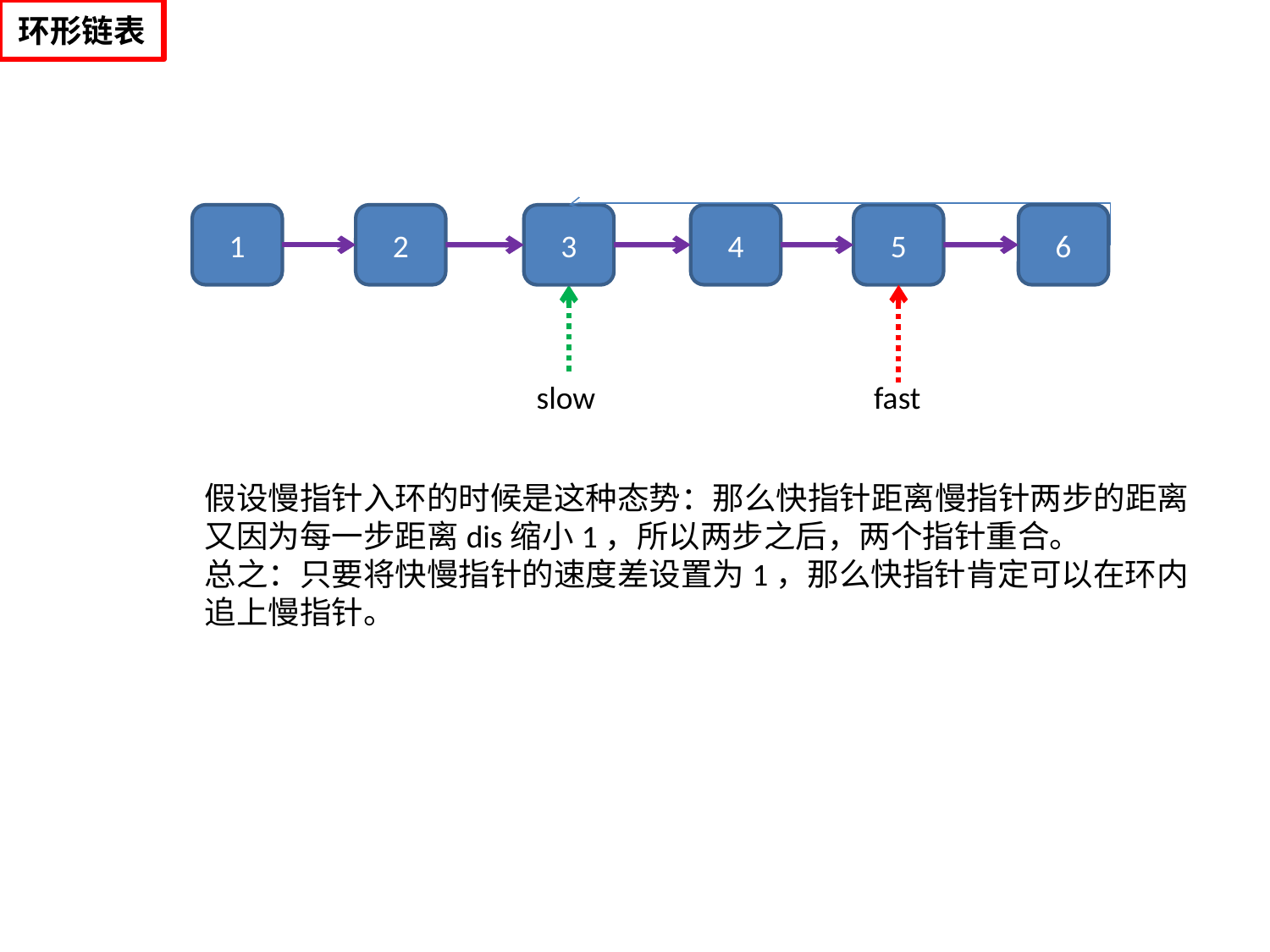

环形链表
1
2
4
6
3
5
slow
fast
假设慢指针入环的时候是这种态势：那么快指针距离慢指针两步的距离
又因为每一步距离dis缩小1，所以两步之后，两个指针重合。
总之：只要将快慢指针的速度差设置为1，那么快指针肯定可以在环内
追上慢指针。